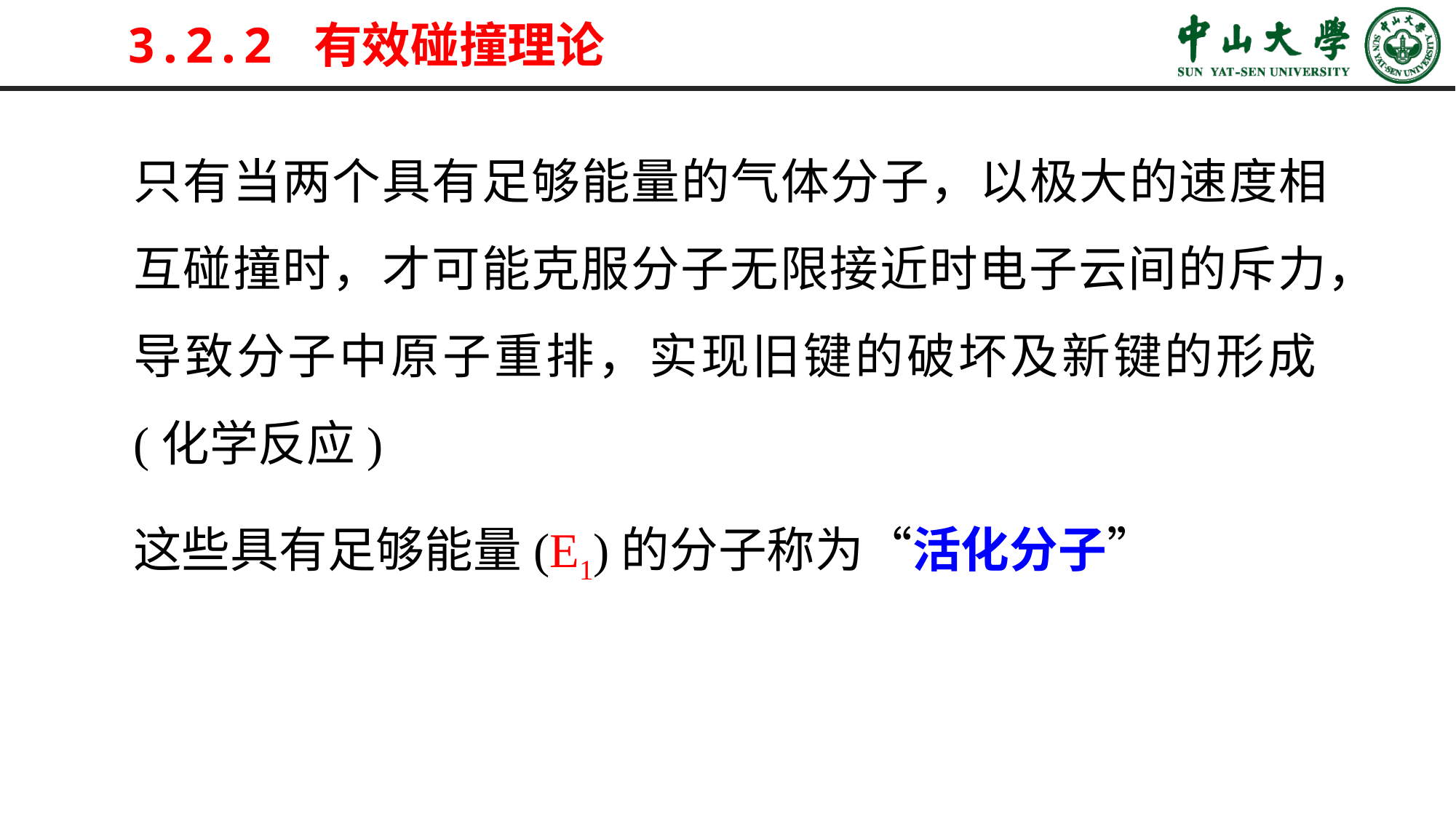

# 3.2.2 有效碰撞理论
只有当两个具有足够能量的气体分子，以极大的速度相互碰撞时，才可能克服分子无限接近时电子云间的斥力，导致分子中原子重排，实现旧键的破坏及新键的形成(化学反应)
这些具有足够能量(E1)的分子称为“活化分子”